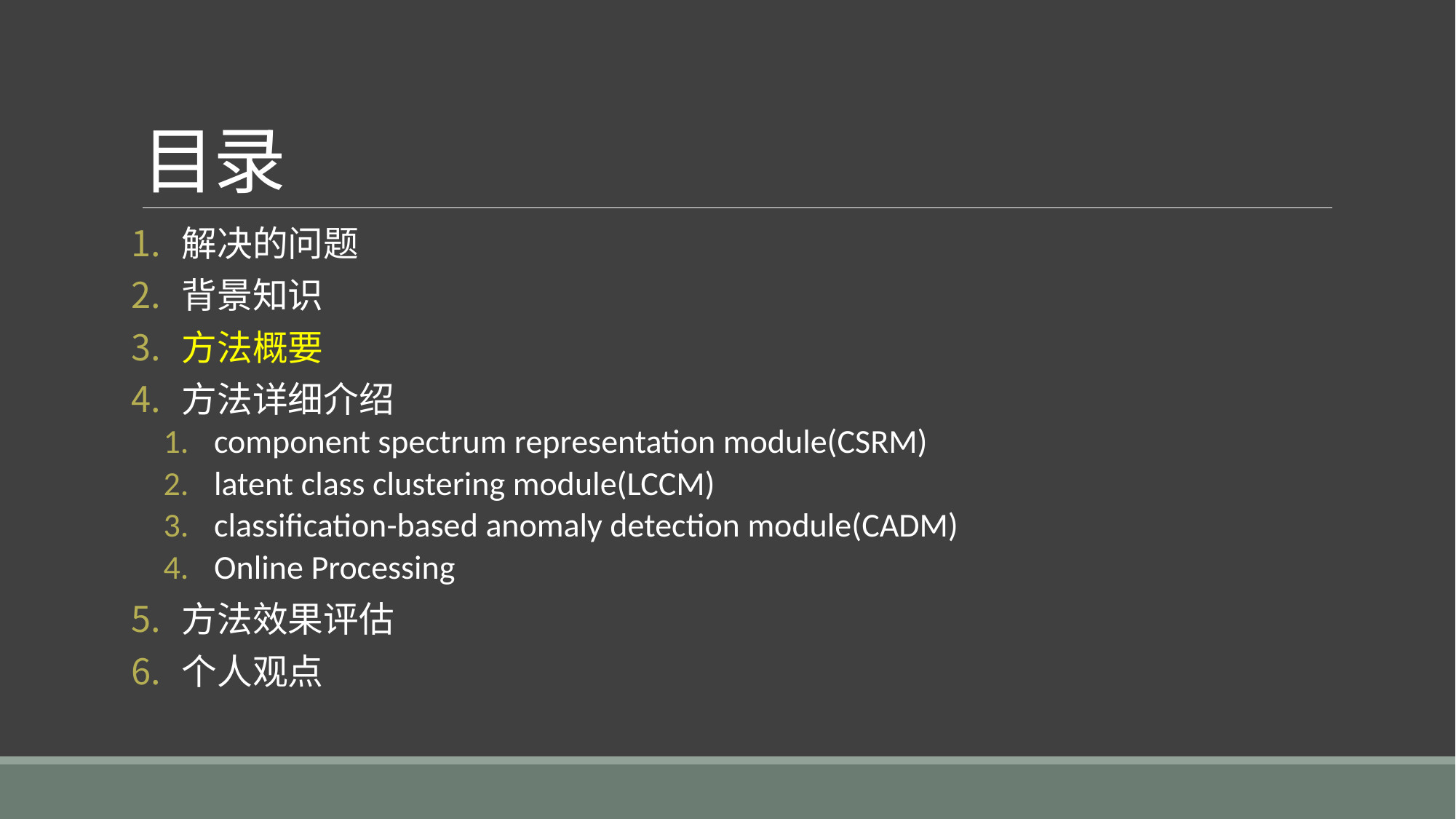

# 目录
解决的问题
背景知识
方法概要
方法详细介绍
component spectrum representation module(CSRM)
latent class clustering module(LCCM)
classification-based anomaly detection module(CADM)
Online Processing
方法效果评估
个人观点